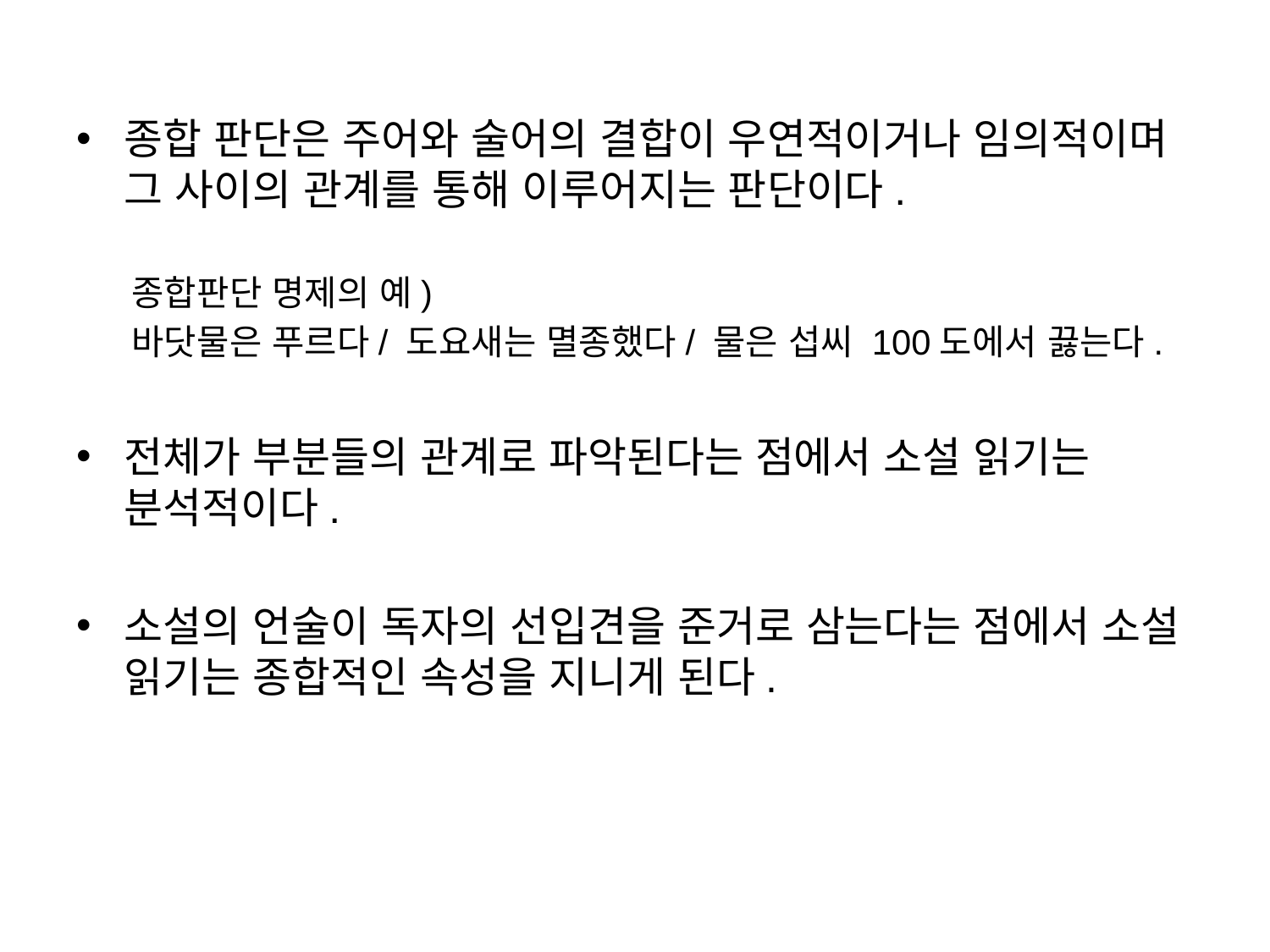

종합 판단은 주어와 술어의 결합이 우연적이거나 임의적이며 그 사이의 관계를 통해 이루어지는 판단이다.

종합판단 명제의 예)
바닷물은 푸르다/ 도요새는 멸종했다/ 물은 섭씨 100도에서 끓는다.

전체가 부분들의 관계로 파악된다는 점에서 소설 읽기는 분석적이다.

소설의 언술이 독자의 선입견을 준거로 삼는다는 점에서 소설 읽기는 종합적인 속성을 지니게 된다.